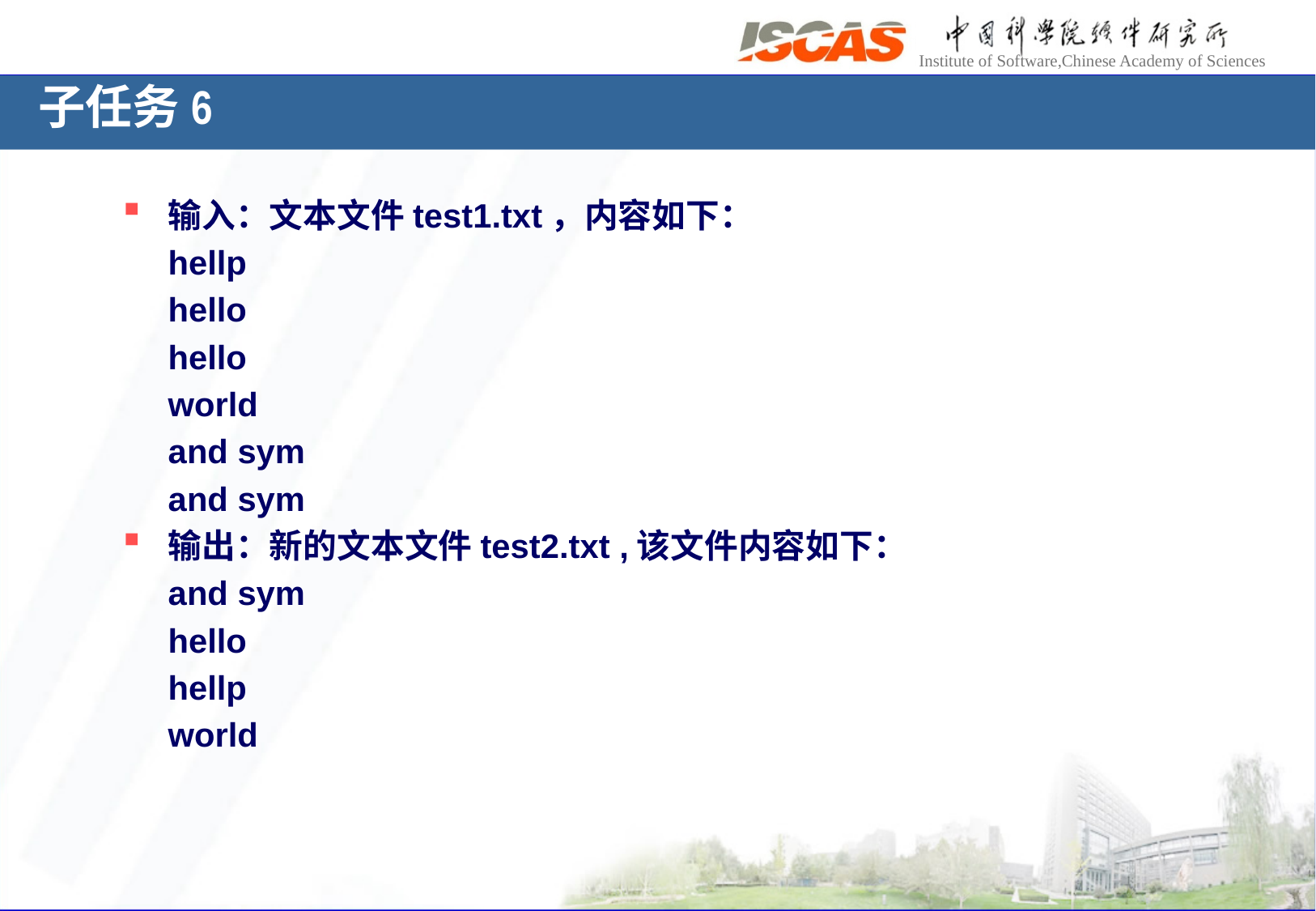

子任务6
输入：文本文件test1.txt，内容如下：
	hellp
	hello
	hello
	world
	and sym
	and sym
输出：新的文本文件test2.txt ,该文件内容如下：
	and sym
	hello
	hellp
	world